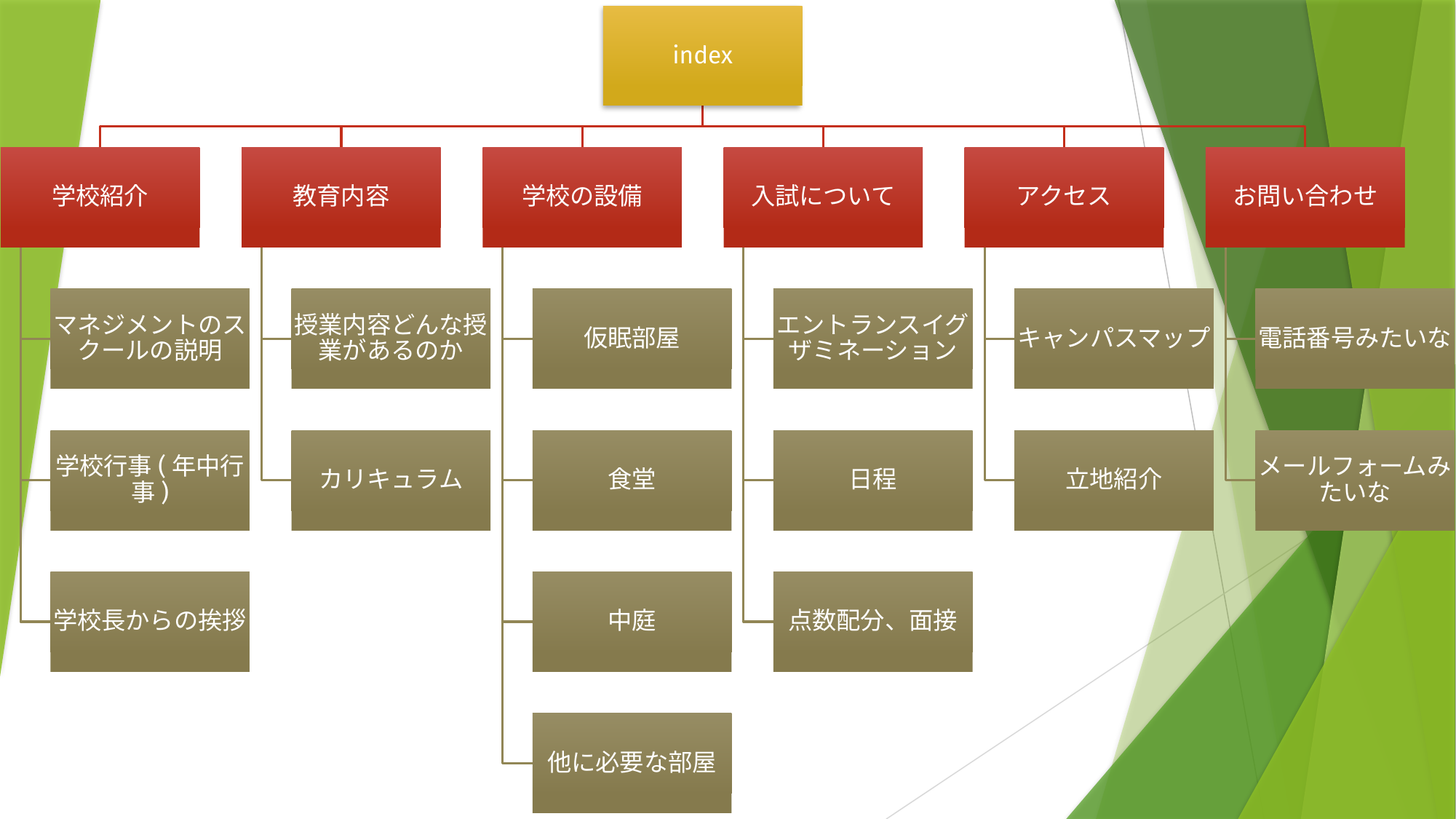

index
学校紹介
マネジメントのスクールの説明
学校行事(年中行事)
学校長からの挨拶
教育内容
授業内容どんな授業があるのか
カリキュラム
学校の設備
仮眠部屋
食堂
中庭
他に必要な部屋
入試について
エントランスイグザミネーション
日程
点数配分、面接
アクセス
キャンパスマップ
立地紹介
お問い合わせ
電話番号みたいな
メールフォームみたいな